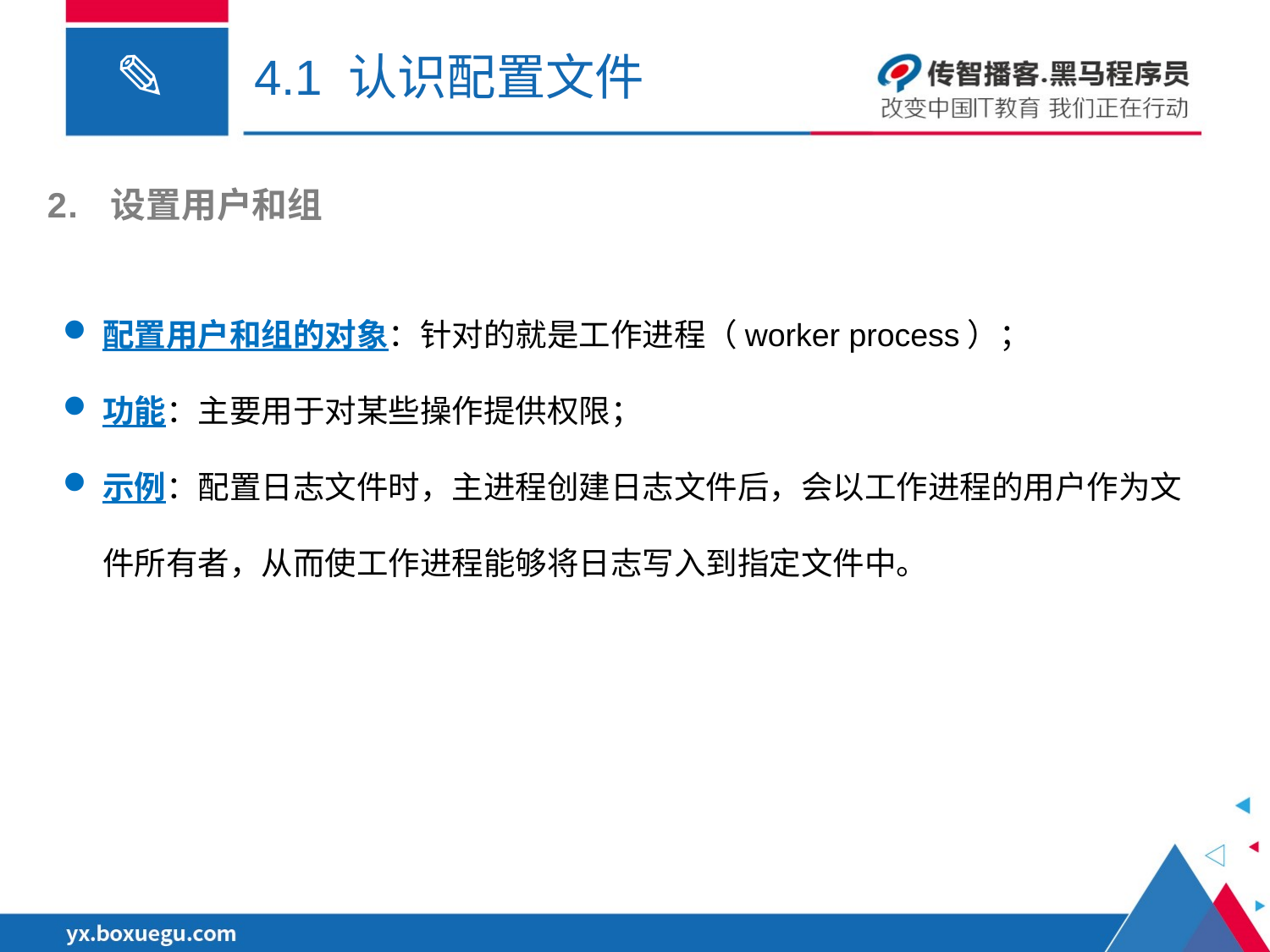

# 4.1 认识配置文件
设置用户和组
配置用户和组的对象：针对的就是工作进程（worker process）；
功能：主要用于对某些操作提供权限；
示例：配置日志文件时，主进程创建日志文件后，会以工作进程的用户作为文件所有者，从而使工作进程能够将日志写入到指定文件中。